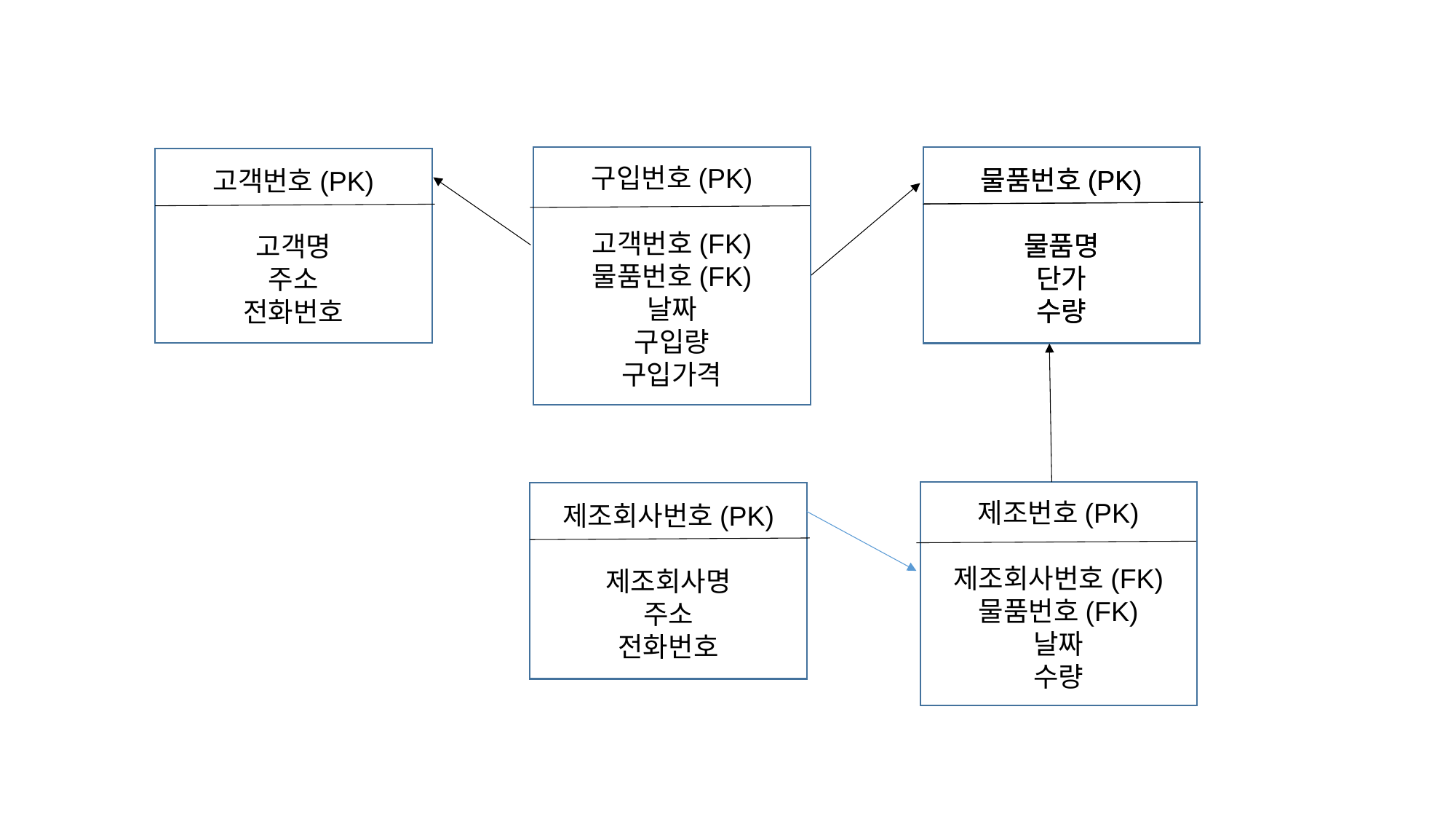

구입번호(PK)

고객번호(FK)
물품번호(FK)
날짜
구입량
구입가격
물품번호(PK)

물품명
단가
수량
물품번호(PK)

물품명
단가
수량
고객번호(PK)

고객명
주소
전화번호
제조번호(PK)

제조회사번호(FK)
물품번호(FK)
날짜
수량
제조회사번호(PK)

제조회사명
주소
전화번호